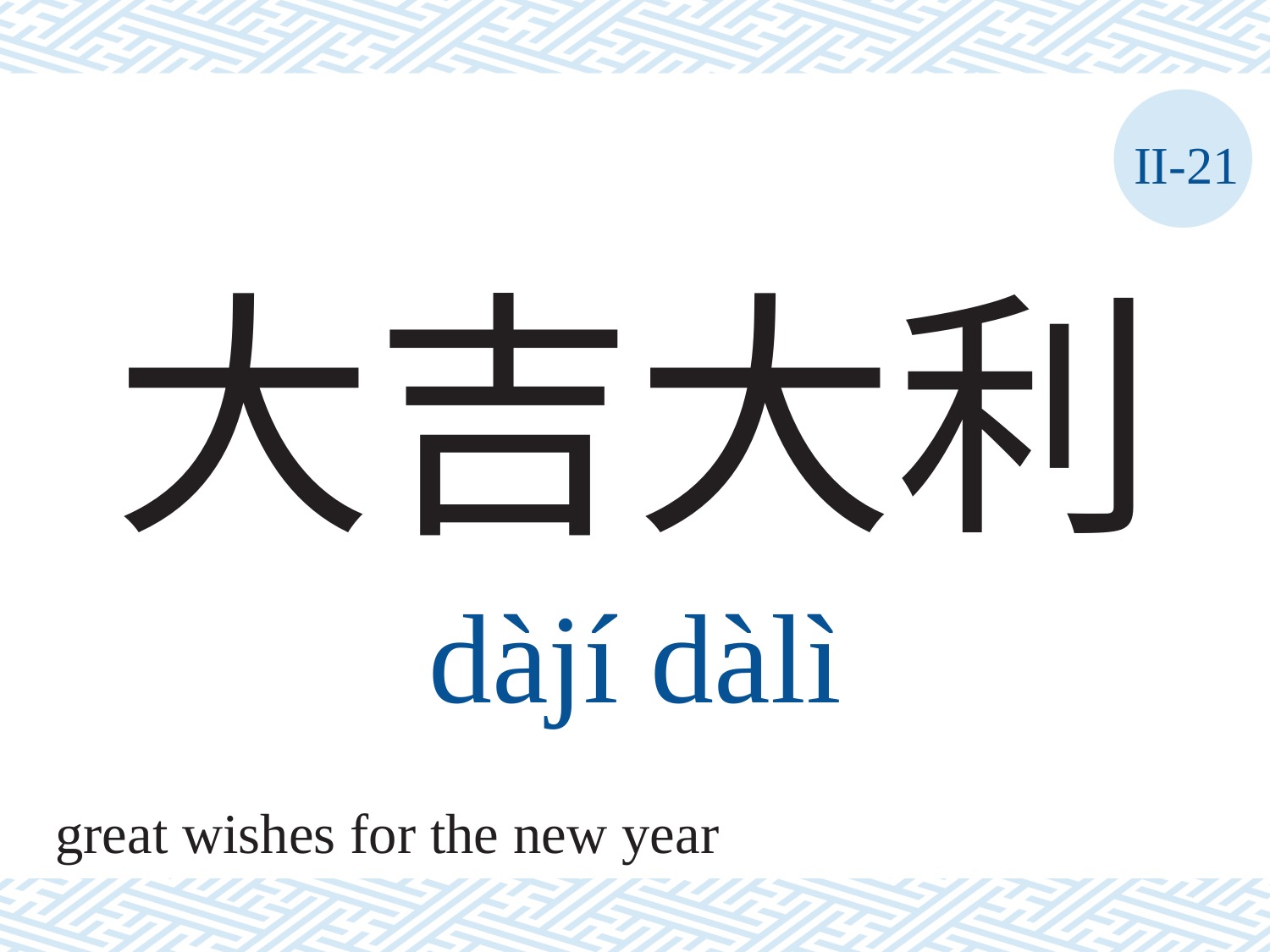

II-21
# 大吉大利
dàjí	dàlì
great wishes for the new year